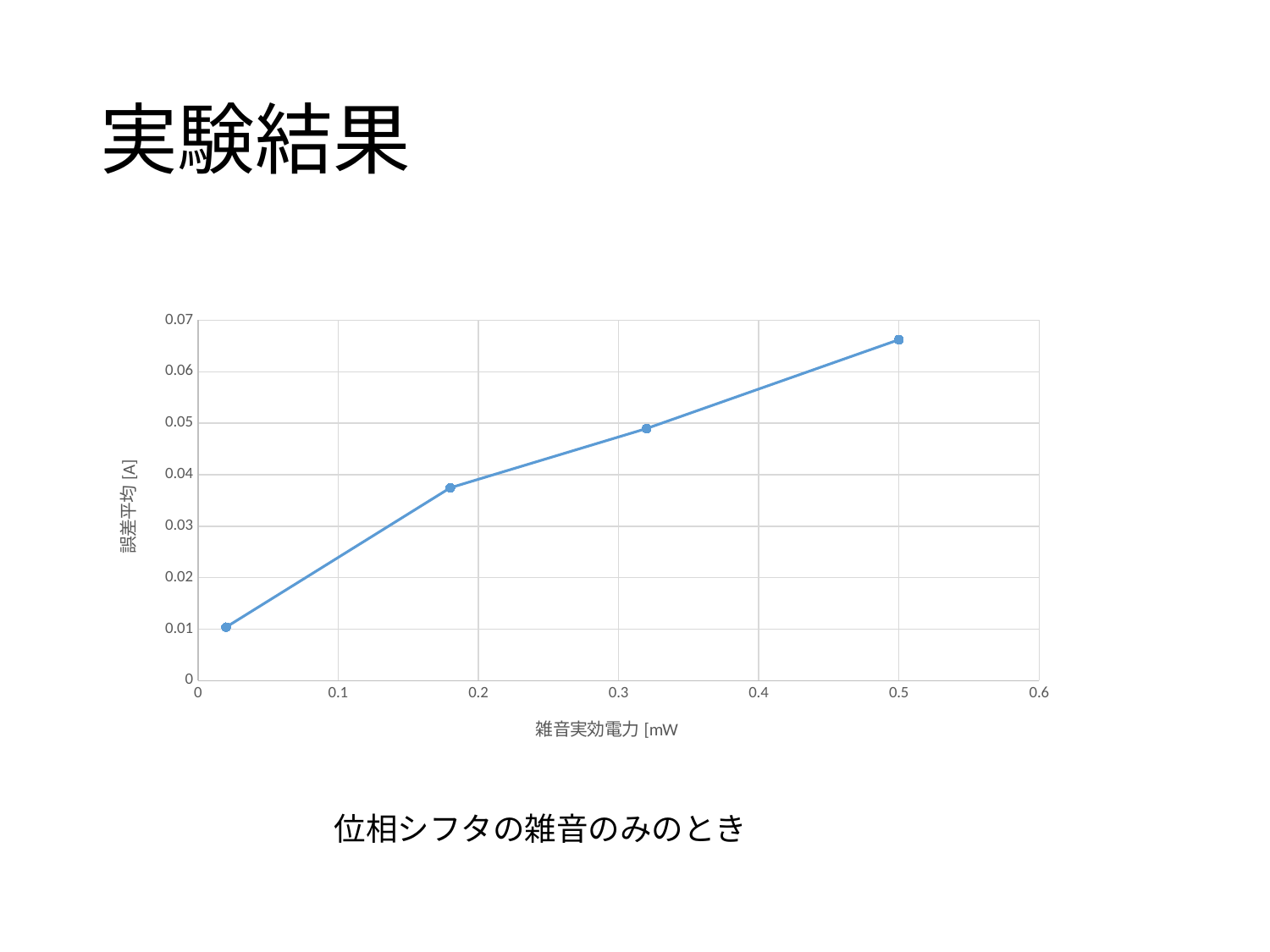

# 実験結果

### Chart

| Category |  |
|---|---|
位相シフタの雑音のみのとき